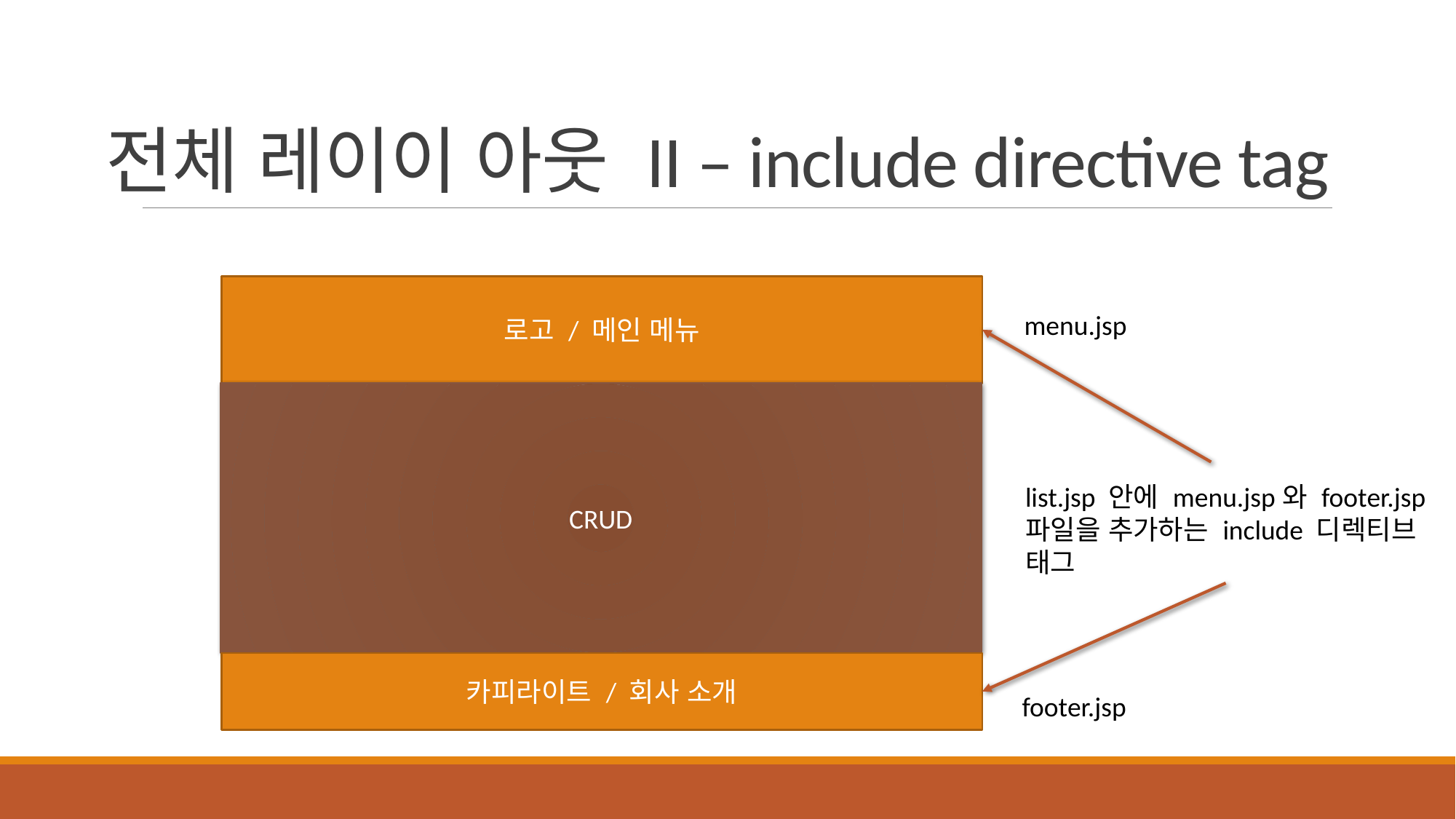

# 전체 레이이 아웃 II – include directive tag
로고 / 메인 메뉴
menu.jsp
CRUD
list.jsp 안에 menu.jsp와 footer.jsp
파일을 추가하는 include 디렉티브
태그
카피라이트 / 회사 소개
footer.jsp